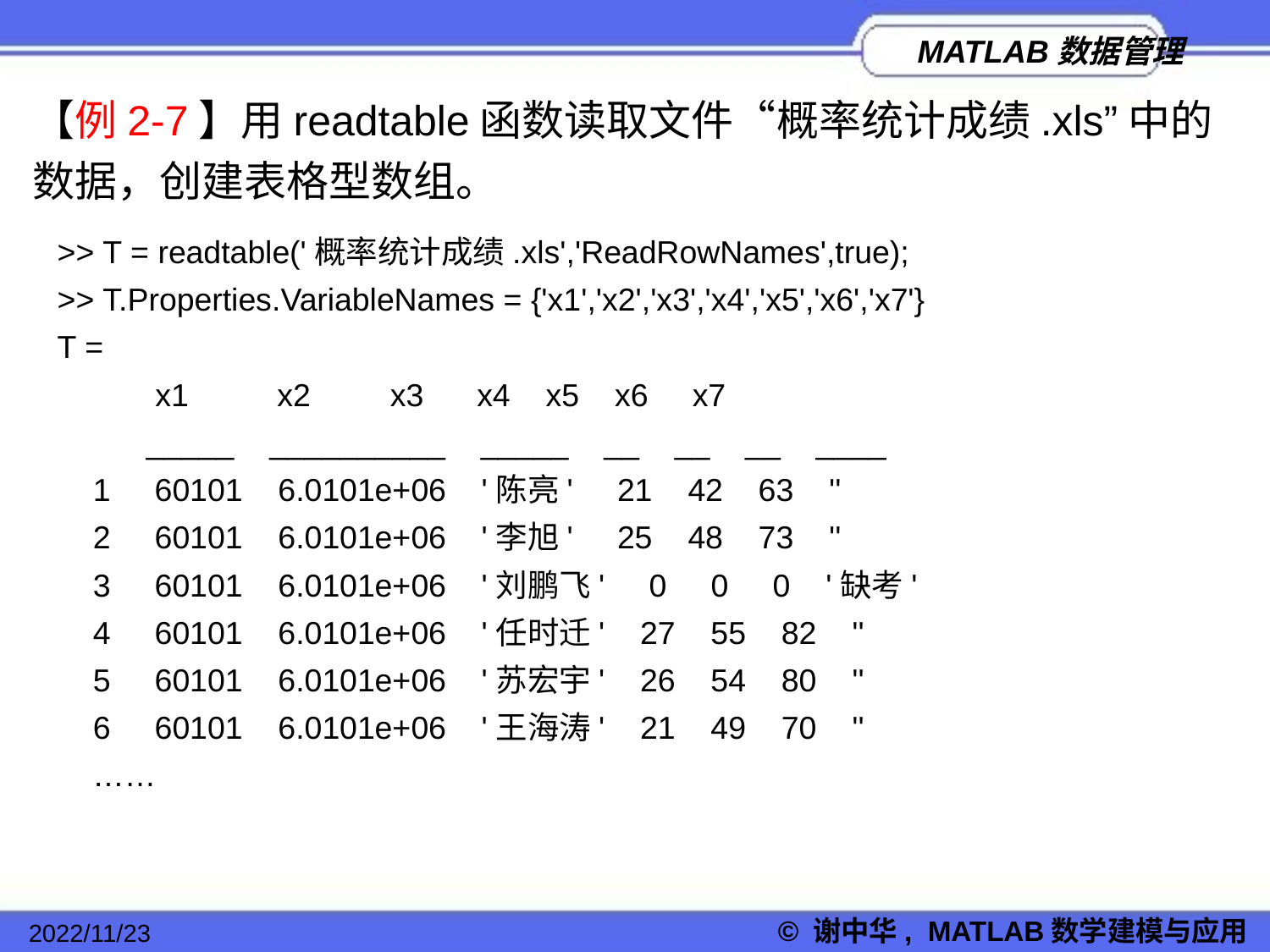

【例2-7】用readtable函数读取文件“概率统计成绩.xls”中的数据，创建表格型数组。
>> T = readtable('概率统计成绩.xls','ReadRowNames',true);
>> T.Properties.VariableNames = {'x1','x2','x3','x4','x5','x6','x7'}
T =
           x1          x2         x3      x4    x5    x6     x7
          _____    __________    _____    __    __    __    ____
    1     60101    6.0101e+06    '陈亮'     21    42    63    ''
    2     60101    6.0101e+06    '李旭'     25    48    73    ''
    3     60101    6.0101e+06    '刘鹏飞'     0     0     0    '缺考'
    4     60101    6.0101e+06    '任时迁'    27    55    82    ''
    5     60101    6.0101e+06    '苏宏宇'    26    54    80    ''
    6     60101    6.0101e+06    '王海涛'    21    49    70    ''
    ……
© 谢中华,  MATLAB数学建模与应用